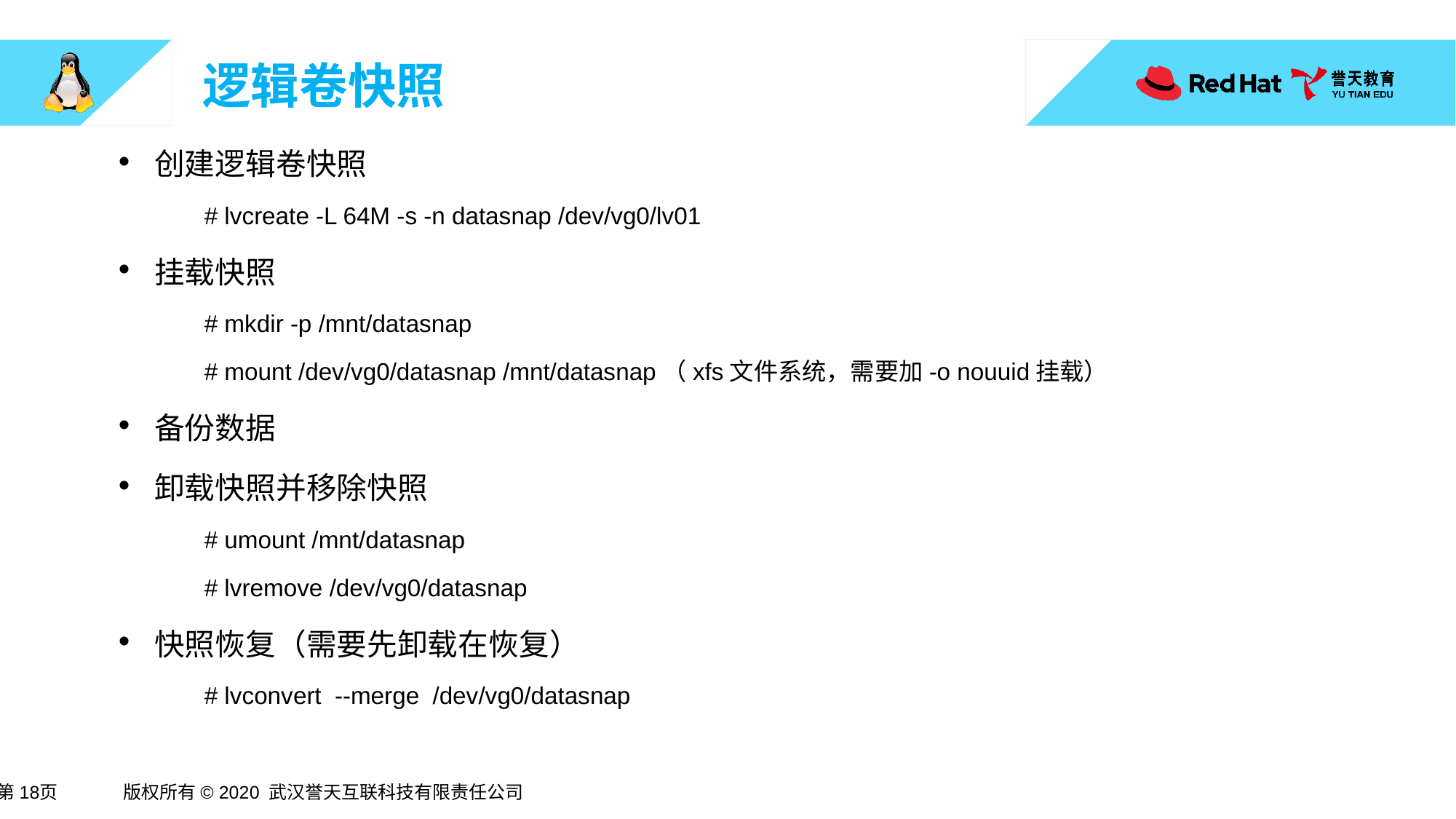

# 逻辑卷快照
创建逻辑卷快照
# lvcreate -L 64M -s -n datasnap /dev/vg0/lv01
挂载快照
# mkdir -p /mnt/datasnap
# mount /dev/vg0/datasnap /mnt/datasnap（xfs文件系统，需要加-o nouuid挂载）
备份数据
卸载快照并移除快照
# umount /mnt/datasnap
# lvremove /dev/vg0/datasnap
快照恢复（需要先卸载在恢复）
# lvconvert  --merge  /dev/vg0/datasnap